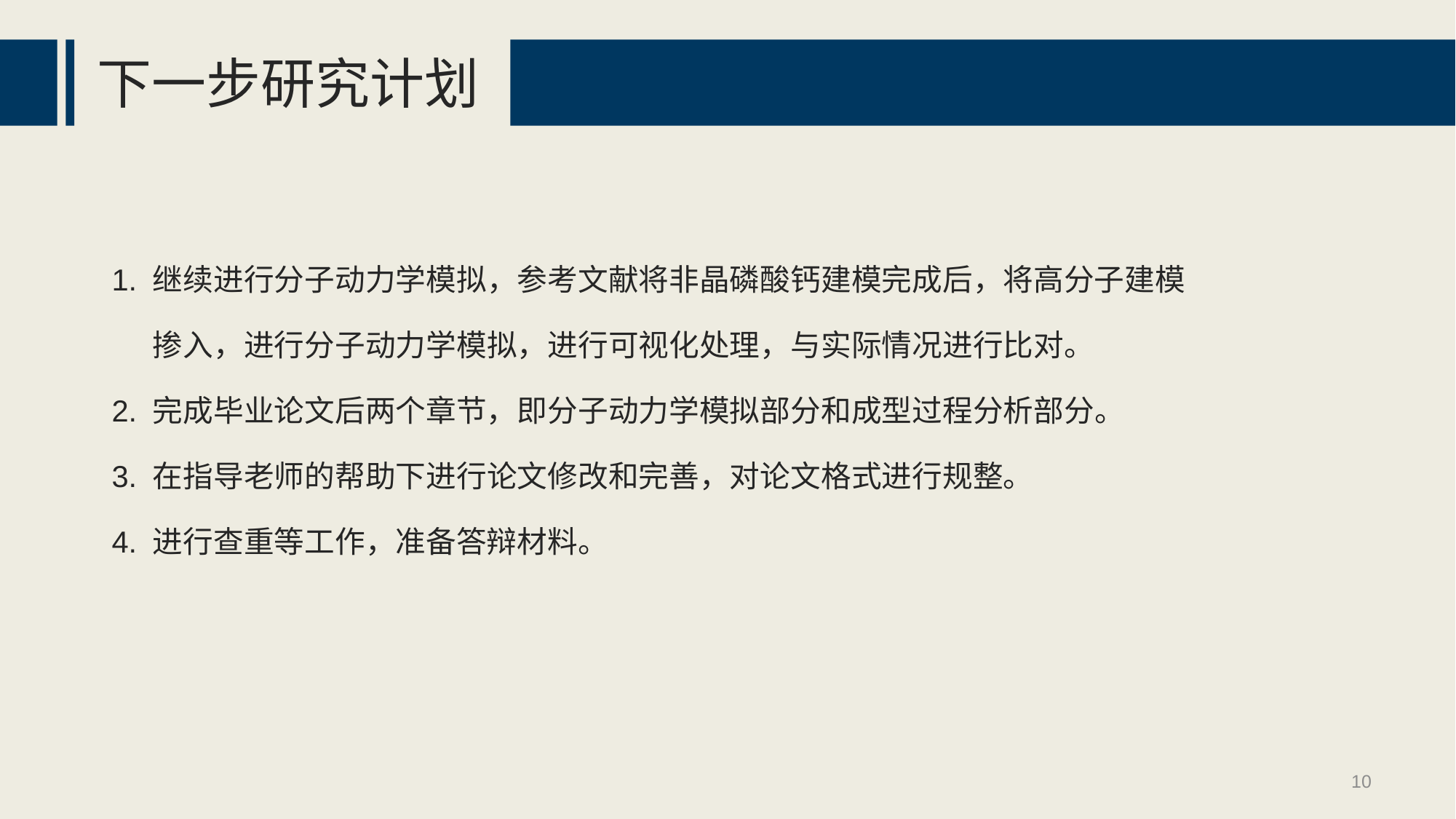

下一步研究计划

继续进行分子动力学模拟，参考文献将非晶磷酸钙建模完成后，将高分子建模掺入，进行分子动力学模拟，进行可视化处理，与实际情况进行比对。
完成毕业论文后两个章节，即分子动力学模拟部分和成型过程分析部分。
在指导老师的帮助下进行论文修改和完善，对论文格式进行规整。
进行查重等工作，准备答辩材料。
10